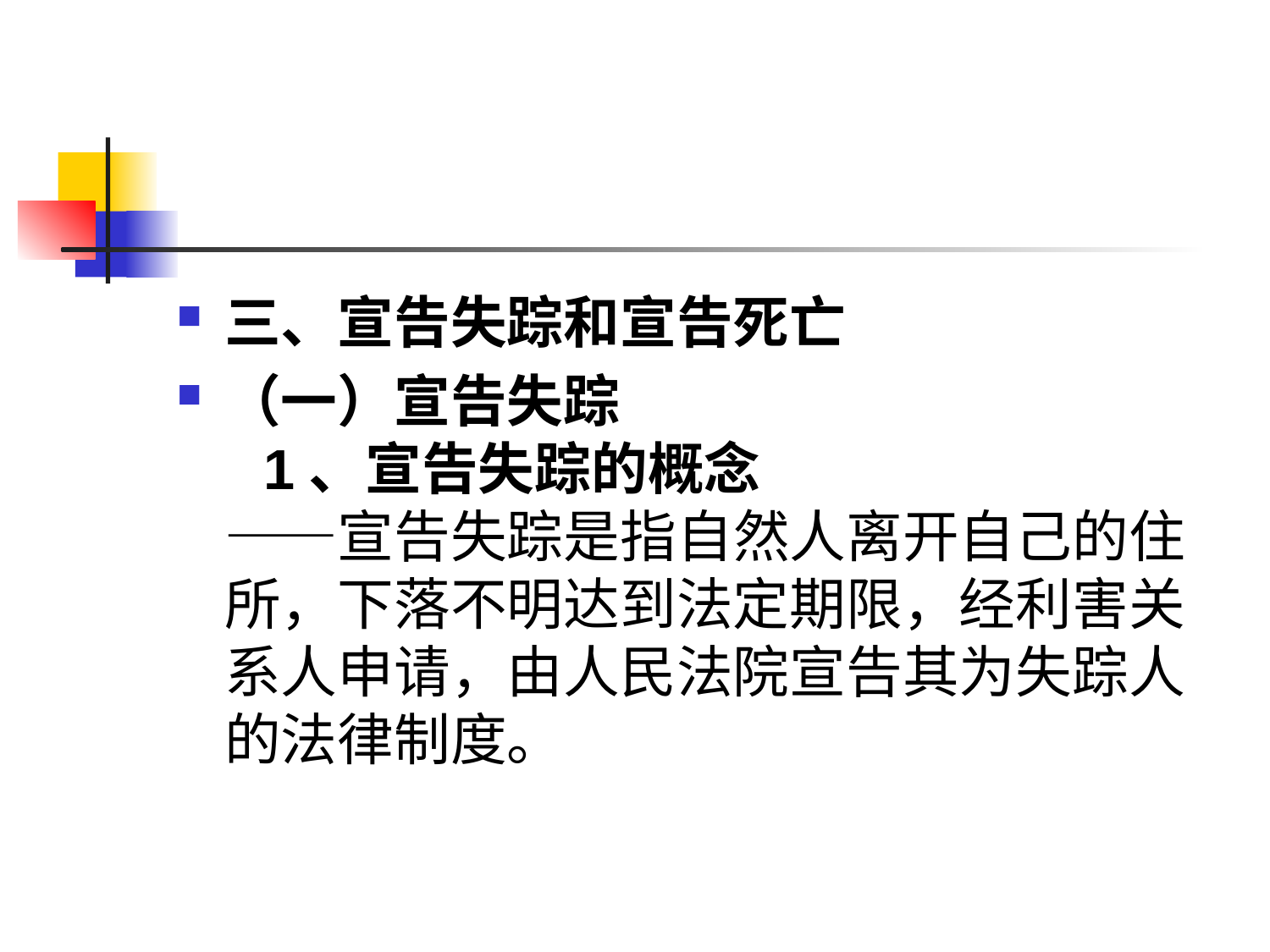

#
三、宣告失踪和宣告死亡
（一）宣告失踪
  1、宣告失踪的概念
——宣告失踪是指自然人离开自己的住所，下落不明达到法定期限，经利害关系人申请，由人民法院宣告其为失踪人的法律制度。